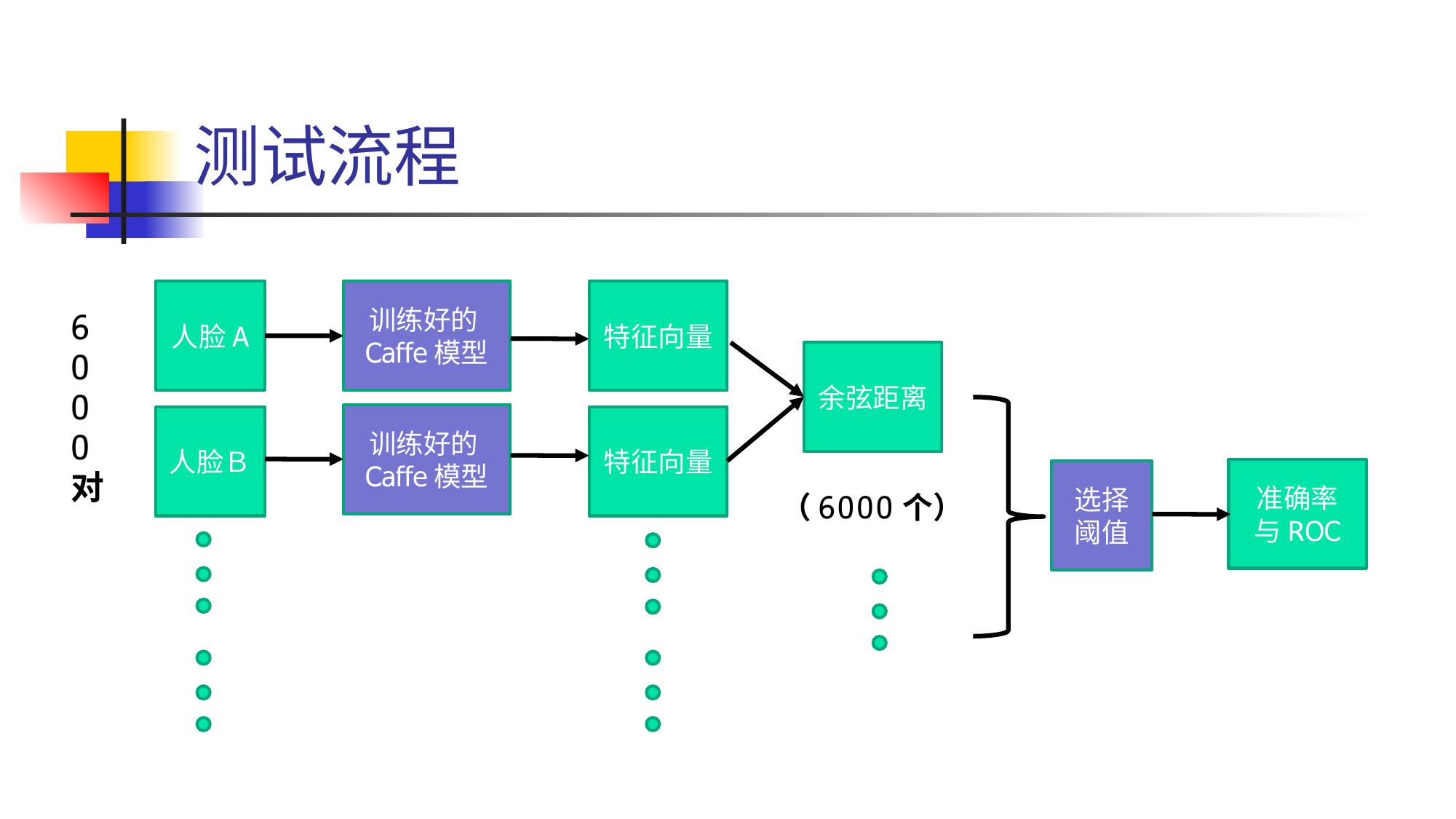

测试流程
人脸A
训练好的Caffe模型
特征向量
6
0
0
0
对

余弦距离

训练好的Caffe模型
人脸Ｂ
特征向量

准确率
与ROC
选择阈值
（6000个）